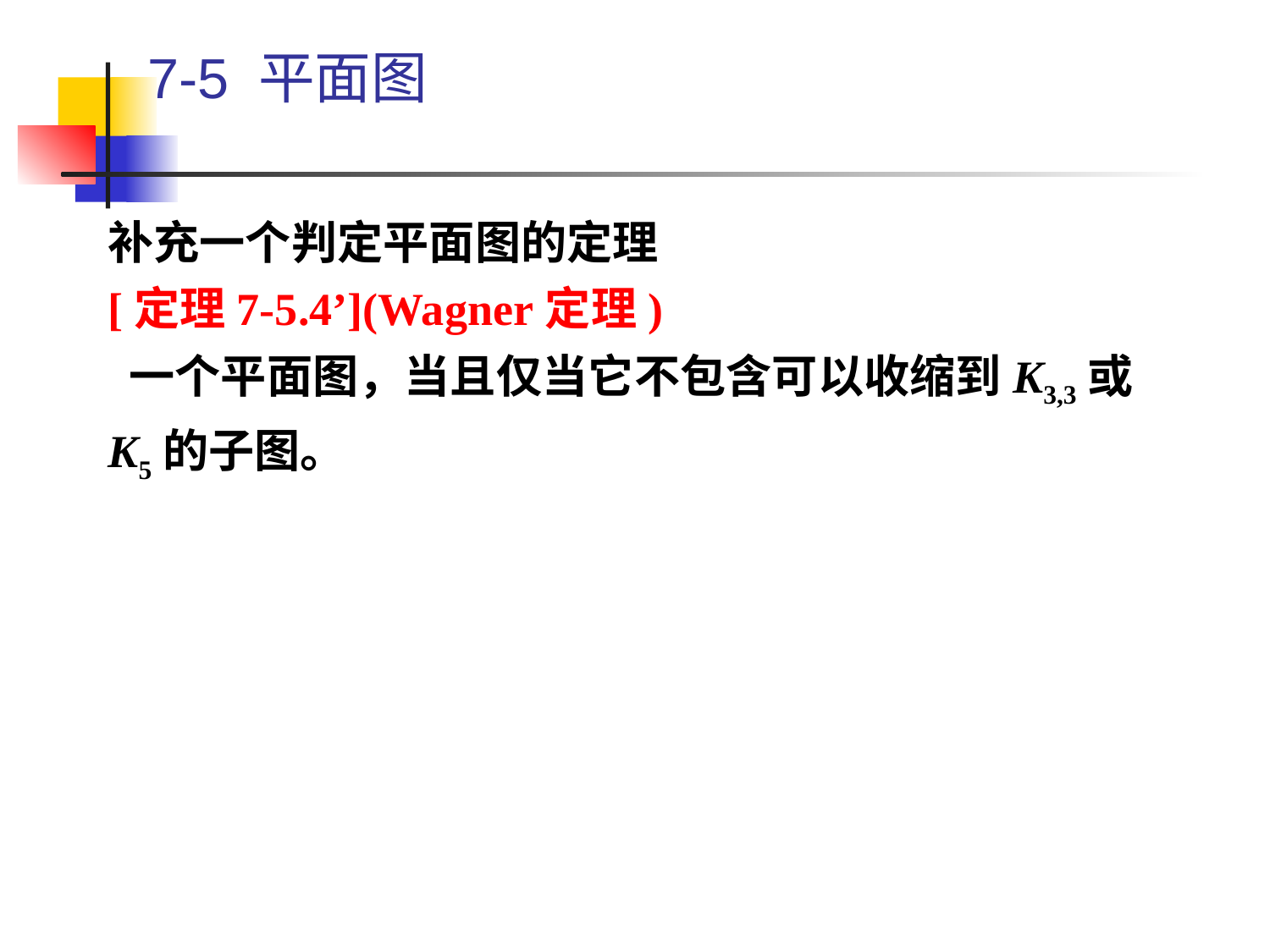

# 7-5 平面图
补充一个判定平面图的定理
[定理7-5.4’](Wagner定理)
 一个平面图，当且仅当它不包含可以收缩到K3,3或K5的子图。